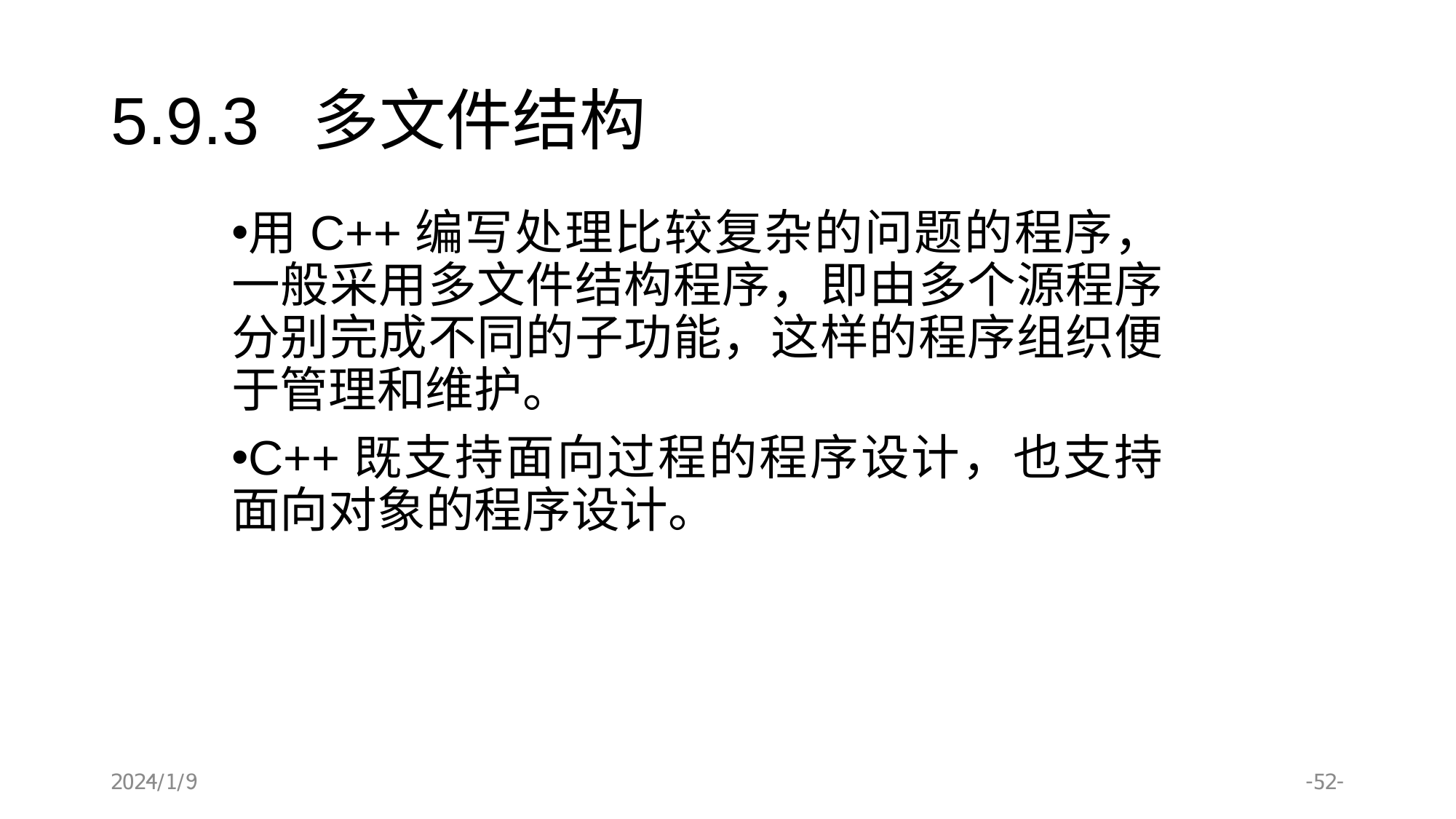

# 5.9.3  多文件结构
用C++编写处理比较复杂的问题的程序，一般采用多文件结构程序，即由多个源程序分别完成不同的子功能，这样的程序组织便于管理和维护。
C++既支持面向过程的程序设计，也支持面向对象的程序设计。

2024/1/9
-52-